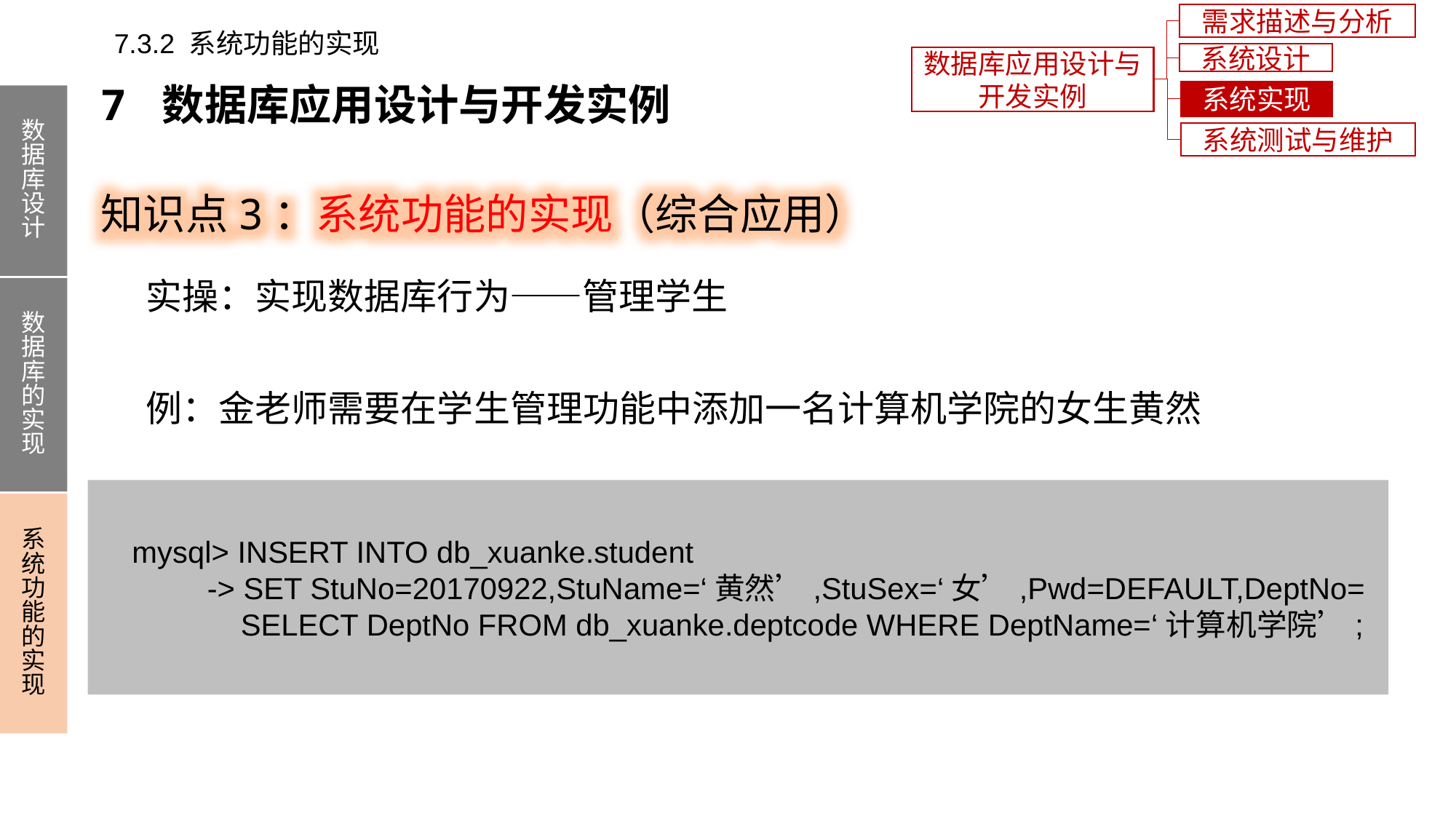

需求描述与分析
7.3.2 系统功能的实现
系统设计
数据库应用设计与开发实例
7 数据库应用设计与开发实例
系统实现
数据库设计
数据库的实现
系统功能的实现
系统测试与维护
知识点3：系统功能的实现（综合应用）
实操：实现数据库行为——管理学生

例：金老师需要在学生管理功能中添加一名计算机学院的女生黄然
    mysql> INSERT INTO db_xuanke.student
             -> SET StuNo=20170922,StuName=‘黄然’,StuSex=‘女’,Pwd=DEFAULT,DeptNo=
                 SELECT DeptNo FROM db_xuanke.deptcode WHERE DeptName=‘计算机学院’;